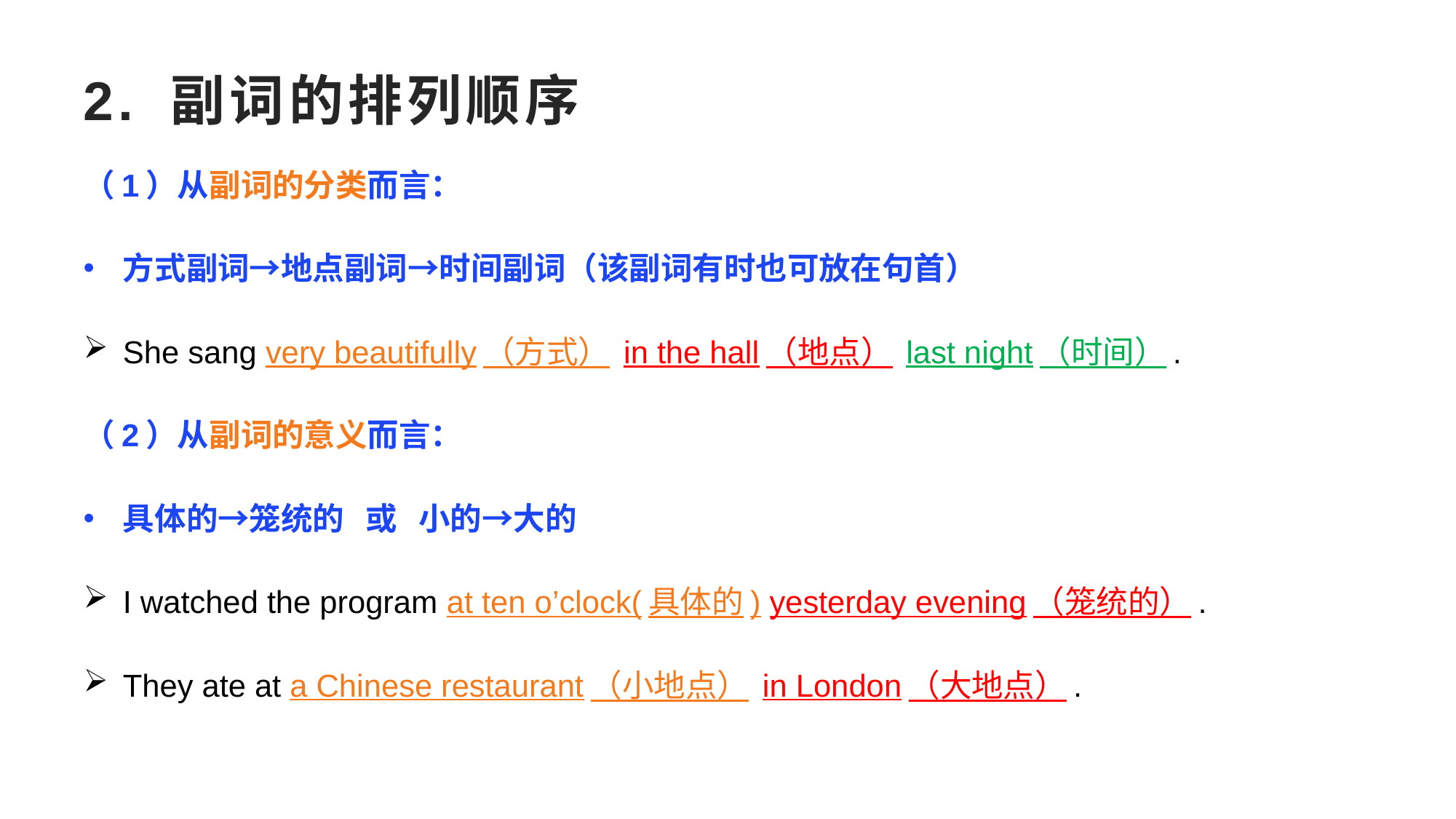

2. 副词的排列顺序
（1）从副词的分类而言：
方式副词→地点副词→时间副词（该副词有时也可放在句首）
She sang very beautifully（方式） in the hall（地点） last night（时间）.
（2）从副词的意义而言：
具体的→笼统的   或   小的→大的
I watched the program at ten o’clock(具体的) yesterday evening（笼统的）.
They ate at a Chinese restaurant（小地点） in London（大地点）.